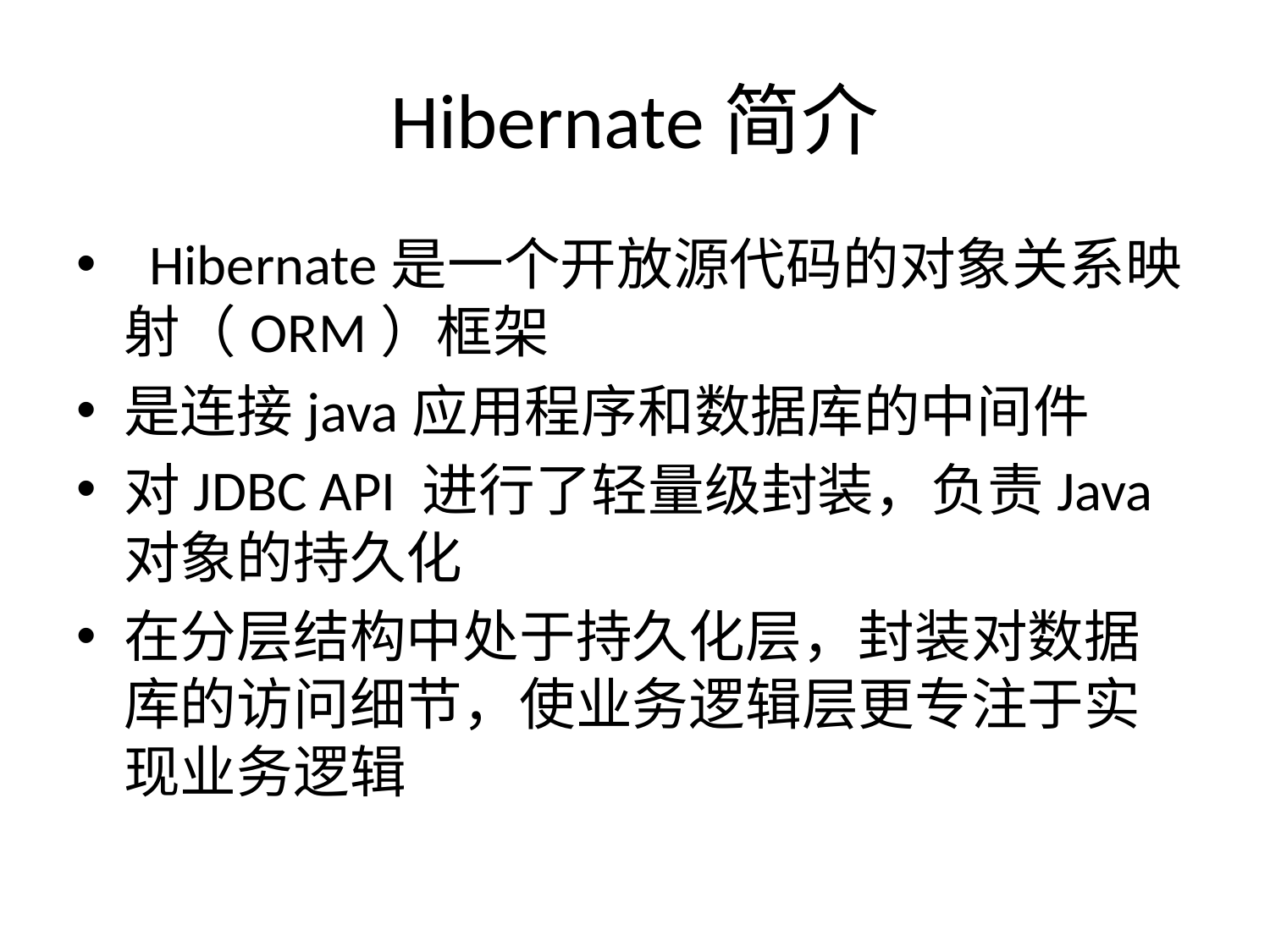

# Hibernate简介
  Hibernate是一个开放源代码的对象关系映射（ORM）框架
是连接java应用程序和数据库的中间件
对JDBC API 进行了轻量级封装，负责Java对象的持久化
在分层结构中处于持久化层，封装对数据库的访问细节，使业务逻辑层更专注于实现业务逻辑